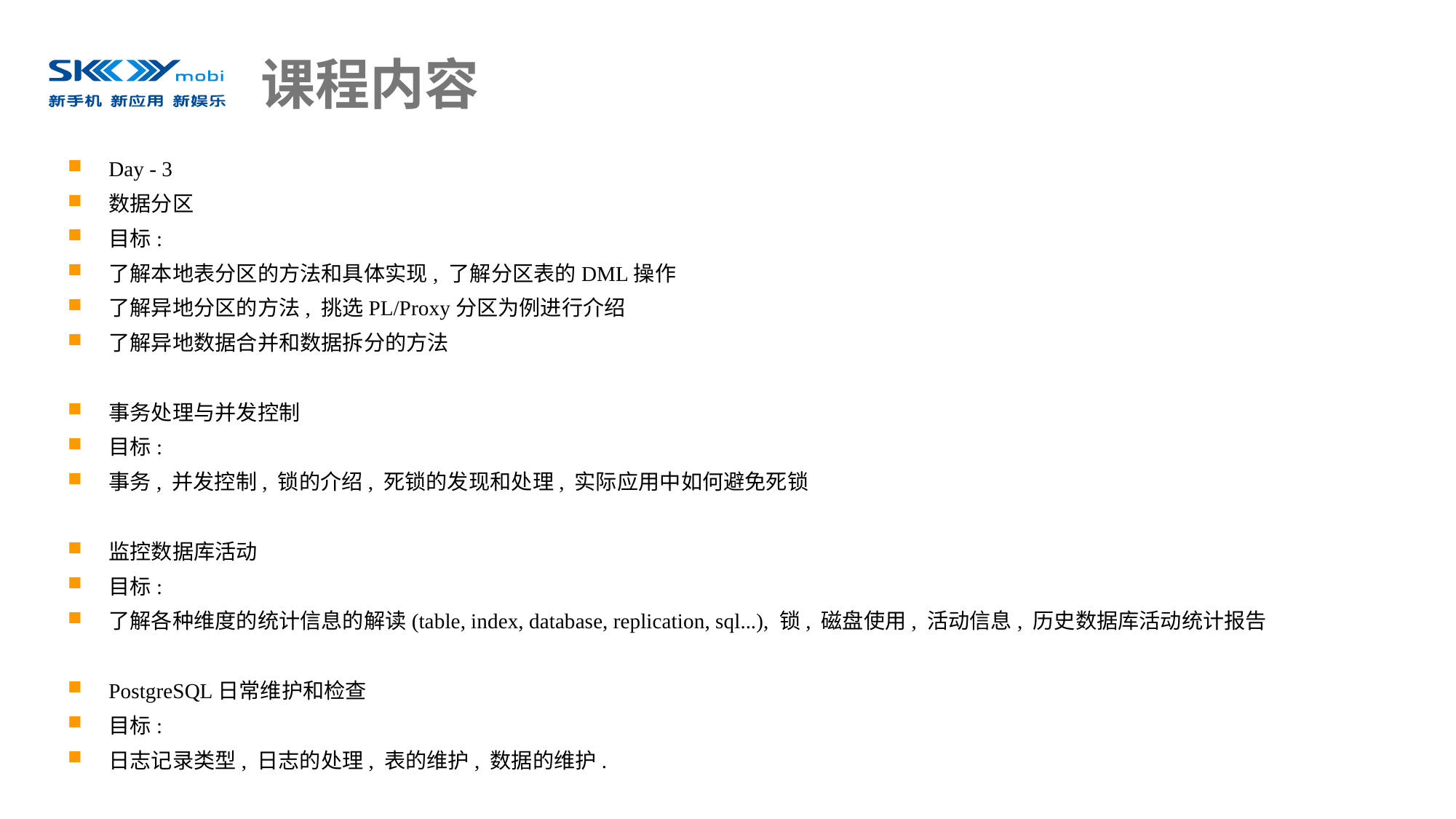

# 课程内容
Day - 3
数据分区
目标:
了解本地表分区的方法和具体实现, 了解分区表的DML操作
了解异地分区的方法, 挑选PL/Proxy分区为例进行介绍
了解异地数据合并和数据拆分的方法

事务处理与并发控制
目标:
事务, 并发控制, 锁的介绍, 死锁的发现和处理, 实际应用中如何避免死锁

监控数据库活动
目标:
了解各种维度的统计信息的解读(table, index, database, replication, sql...), 锁, 磁盘使用, 活动信息, 历史数据库活动统计报告

PostgreSQL日常维护和检查
目标:
日志记录类型, 日志的处理, 表的维护, 数据的维护.